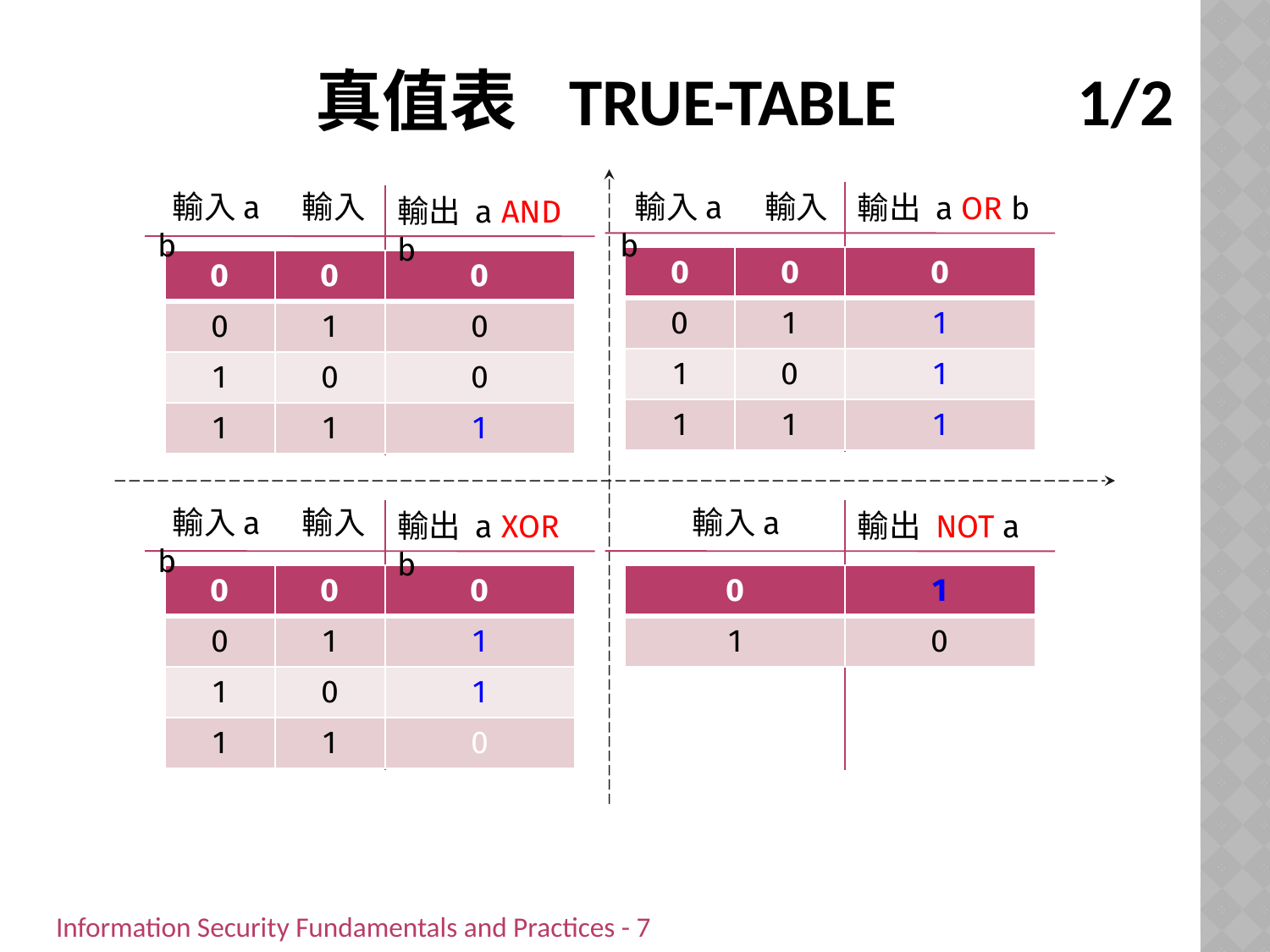

# 真值表	True-Table		1/2

 輸入a    輸入b
 輸入a    輸入b
輸出 a OR b
輸出 a AND b
| 0 | 0 | 0 |
| --- | --- | --- |
| 0 | 1 | 1 |
| 1 | 0 | 1 |
| 1 | 1 | 1 |
| 0 | 0 | 0 |
| --- | --- | --- |
| 0 | 1 | 0 |
| 1 | 0 | 0 |
| 1 | 1 | 1 |

 輸入a    輸入b
 輸入a
輸出 a XOR b
輸出 NOT a
| 0 | 0 | 0 |
| --- | --- | --- |
| 0 | 1 | 1 |
| 1 | 0 | 1 |
| 1 | 1 | 0 |
| 0 | 1 |
| --- | --- |
| 1 | 0 |